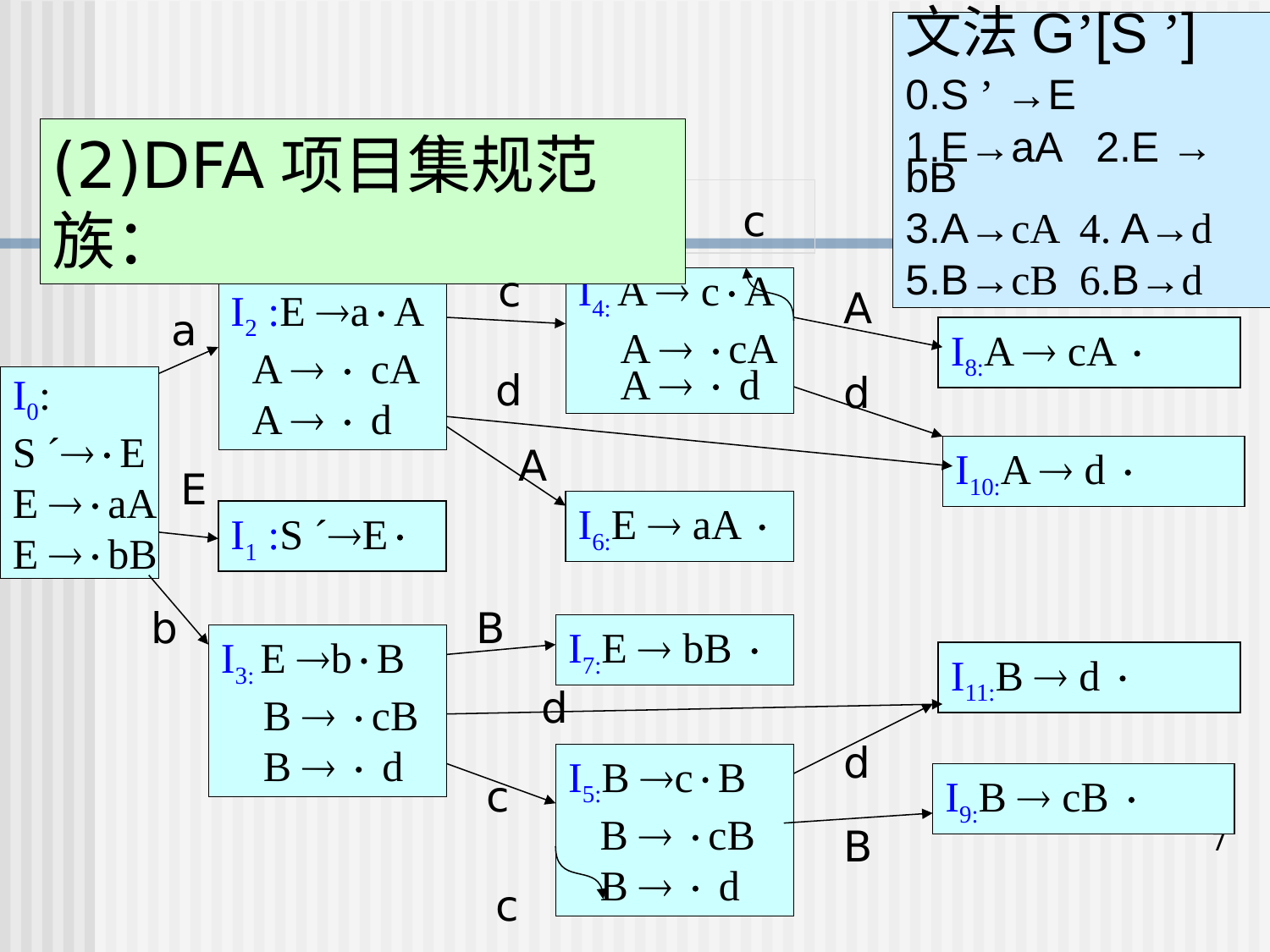

文法G’[S ’]
0.S ’ →E
1.E→aA   2.E → bB
3.A→cA  4. A→d
5.B→cB  6.B→d
(2)DFA项目集规范族：

c
c
I4: A → c⋅A
    A → ⋅cA
    A → ⋅ d
A
I2 :E →a⋅A
  A → ⋅ cA
  A → ⋅ d
a

I8:A → cA ⋅

d
d
I0:
S ´→⋅E
E →⋅aA
E →⋅bB

A
I10:A → d ⋅
E
I6:E → aA ⋅
I1 :S ´→E⋅

b
B
I7:E → bB ⋅
I3: E →b⋅B
    B → ⋅cB
    B → ⋅ d
I11:B → d ⋅

d

d
I5:B →c⋅B
   B → ⋅cB
   B → ⋅ d

c
I9:B → cB ⋅
7

B
c